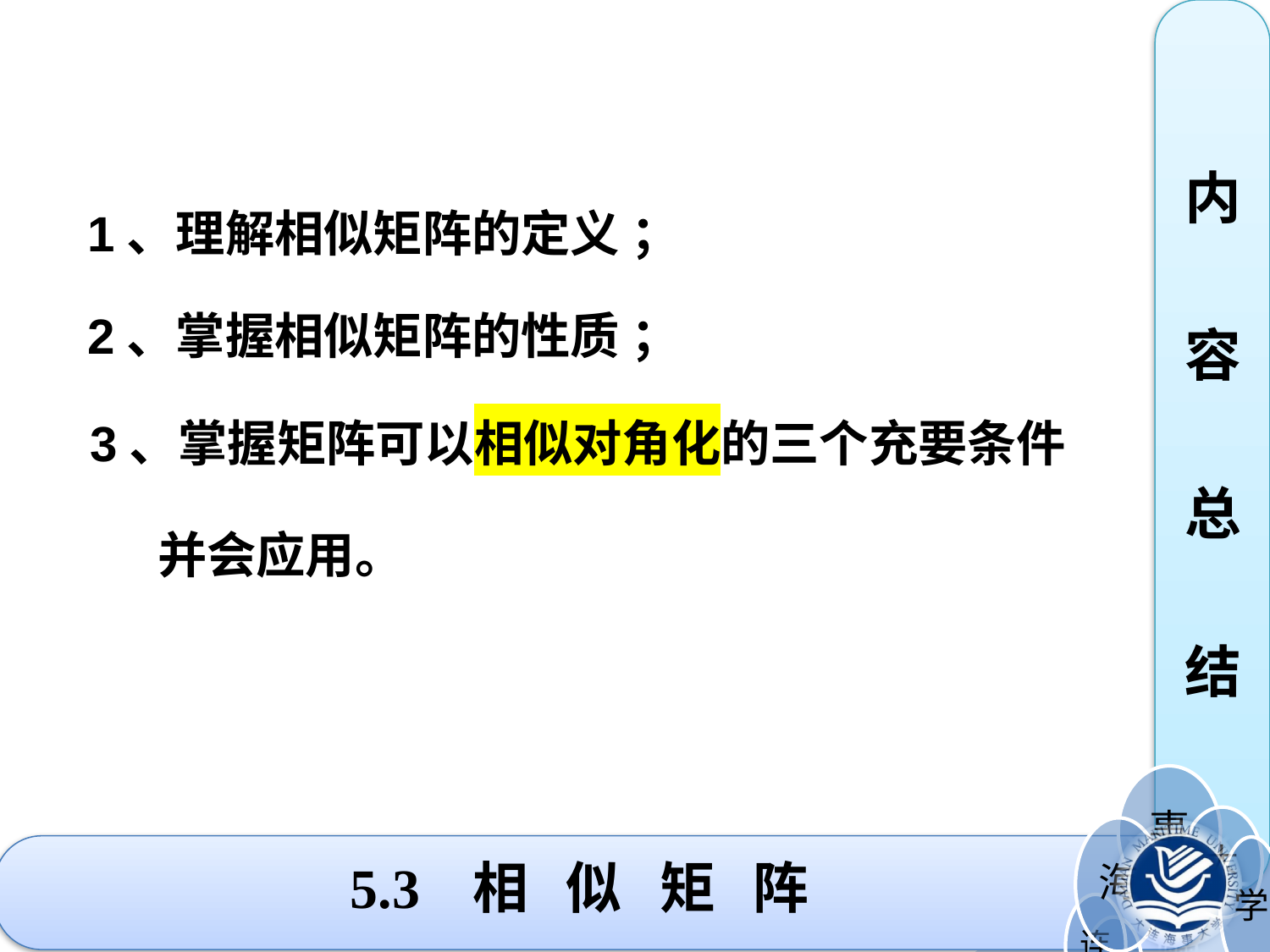

内

容

总

结

1、理解相似矩阵的定义 ；
2、掌握相似矩阵的性质 ；
3、掌握矩阵可以相似对角化的三个充要条件
并会应用。
5.3   相   似   矩   阵